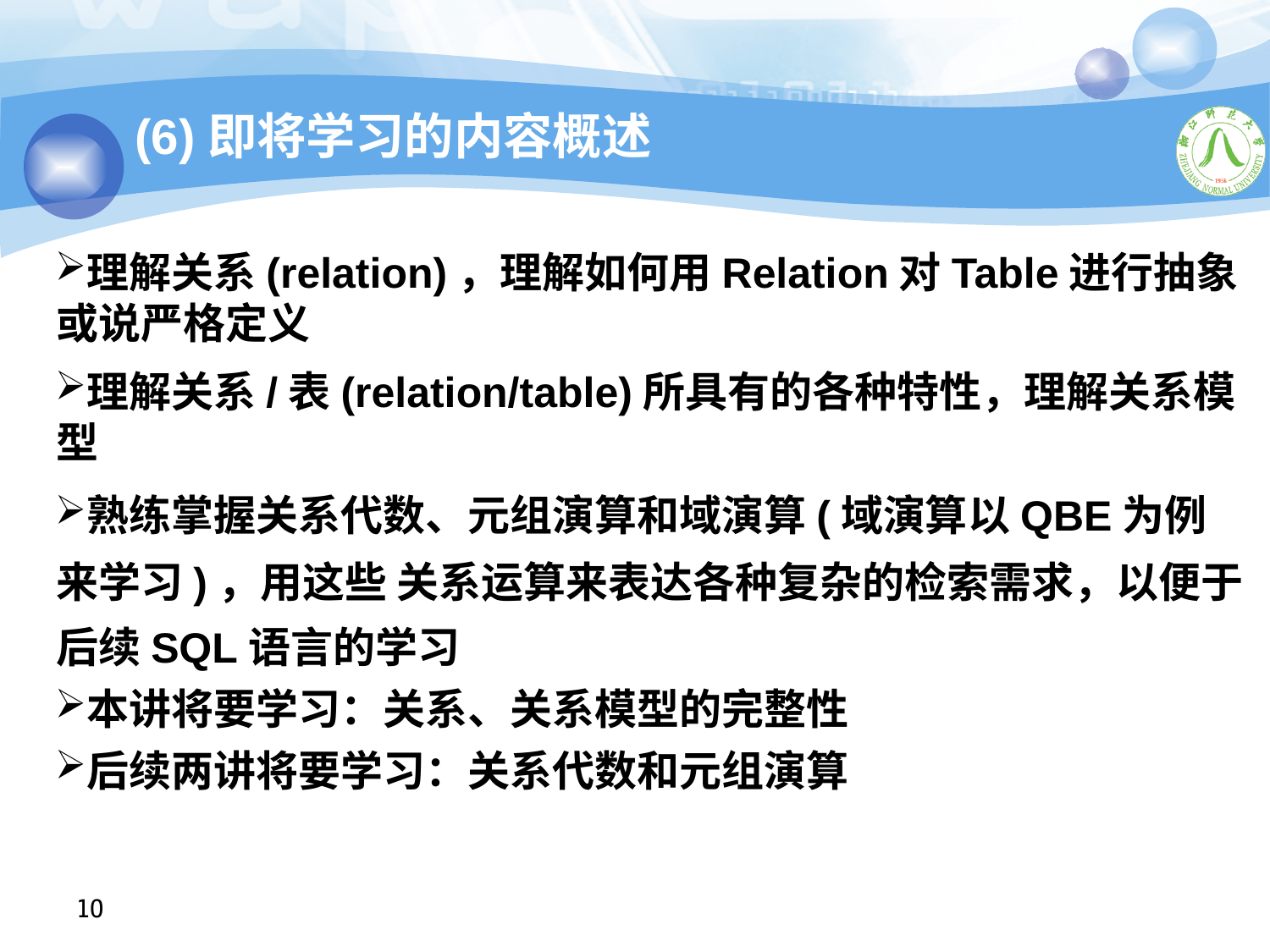

# (6)即将学习的内容概述
理解关系(relation)，理解如何用Relation对Table进行抽象或说严格定义
理解关系/表(relation/table)所具有的各种特性，理解关系模型
熟练掌握关系代数、元组演算和域演算(域演算以QBE为例来学习)，用这些 关系运算来表达各种复杂的检索需求，以便于后续SQL语言的学习
本讲将要学习：关系、关系模型的完整性
后续两讲将要学习：关系代数和元组演算
10